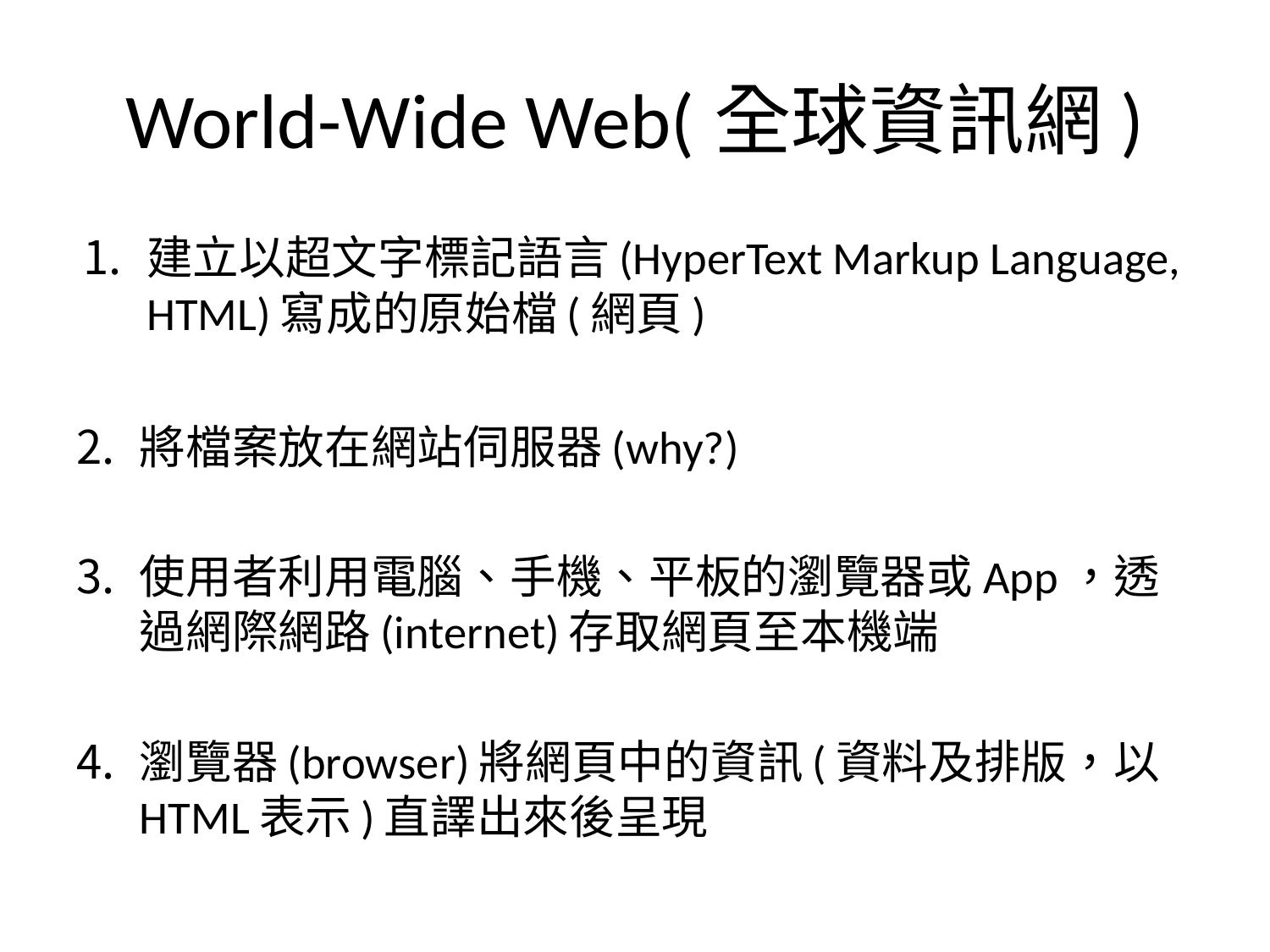

# World-Wide Web(全球資訊網)
建立以超文字標記語言(HyperText Markup Language, HTML)寫成的原始檔(網頁)

將檔案放在網站伺服器(why?)

使用者利用電腦、手機、平板的瀏覽器或App，透過網際網路(internet)存取網頁至本機端

瀏覽器(browser)將網頁中的資訊(資料及排版，以HTML表示)直譯出來後呈現